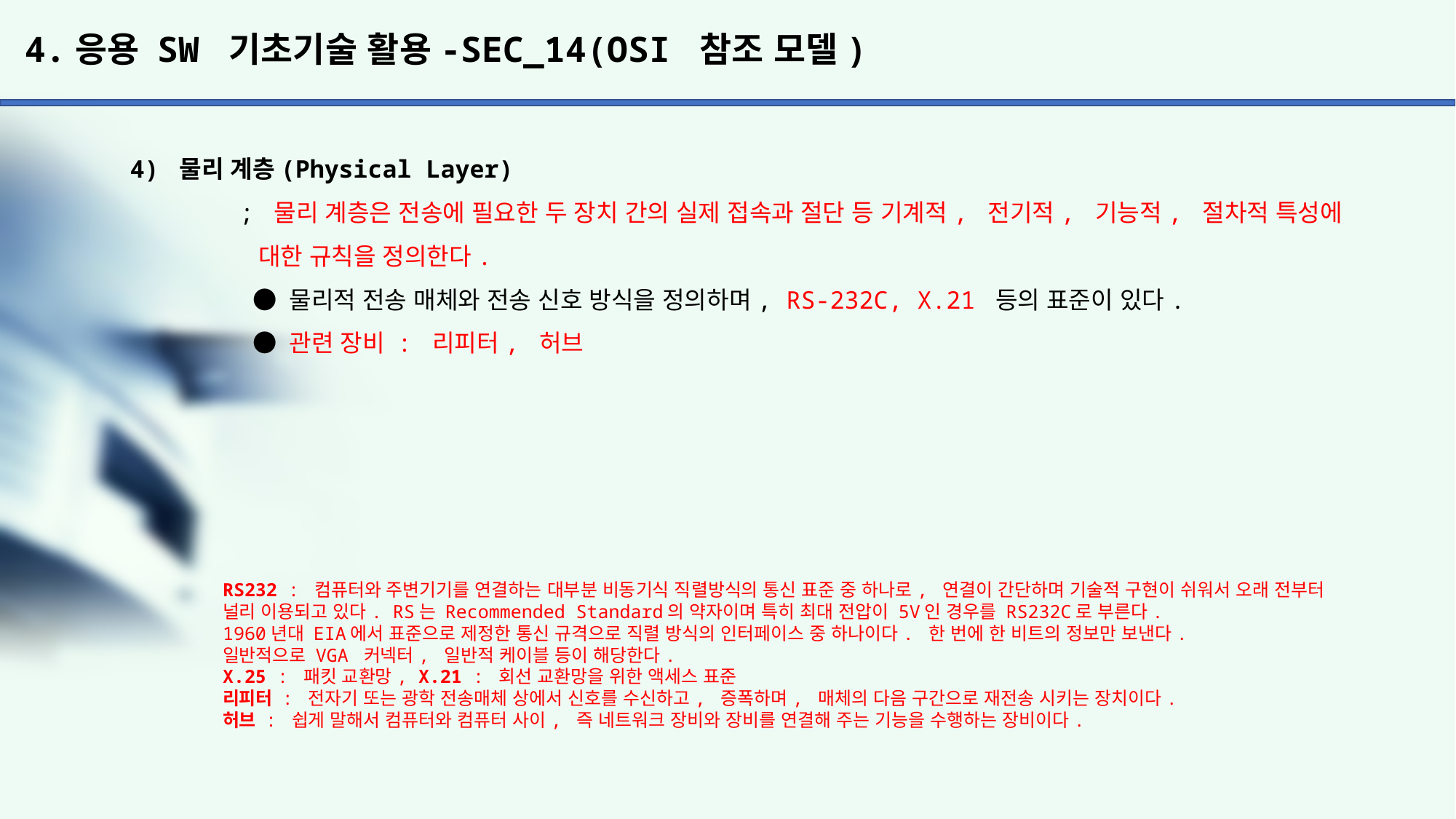

# 4.응용 SW 기초기술 활용-SEC_14(OSI 참조 모델)
4) 물리 계층(Physical Layer)
	; 물리 계층은 전송에 필요한 두 장치 간의 실제 접속과 절단 등 기계적, 전기적, 기능적, 절차적 특성에
	  대한 규칙을 정의한다.
	  ● 물리적 전송 매체와 전송 신호 방식을 정의하며, RS-232C, X.21 등의 표준이 있다.
	  ● 관련 장비 : 리피터, 허브

RS232 : 컴퓨터와 주변기기를 연결하는 대부분 비동기식 직렬방식의 통신 표준 중 하나로, 연결이 간단하며 기술적 구현이 쉬워서 오래 전부터 널리 이용되고 있다. RS는 Recommended Standard의 약자이며 특히 최대 전압이 5V인 경우를 RS232C로 부른다.
1960년대 EIA에서 표준으로 제정한 통신 규격으로 직렬 방식의 인터페이스 중 하나이다. 한 번에 한 비트의 정보만 보낸다.
일반적으로 VGA 커넥터, 일반적 케이블 등이 해당한다.
X.25 : 패킷 교환망, X.21 : 회선 교환망을 위한 액세스 표준
리피터 : 전자기 또는 광학 전송매체 상에서 신호를 수신하고, 증폭하며, 매체의 다음 구간으로 재전송 시키는 장치이다.
허브 : 쉽게 말해서 컴퓨터와 컴퓨터 사이, 즉 네트워크 장비와 장비를 연결해 주는 기능을 수행하는 장비이다.